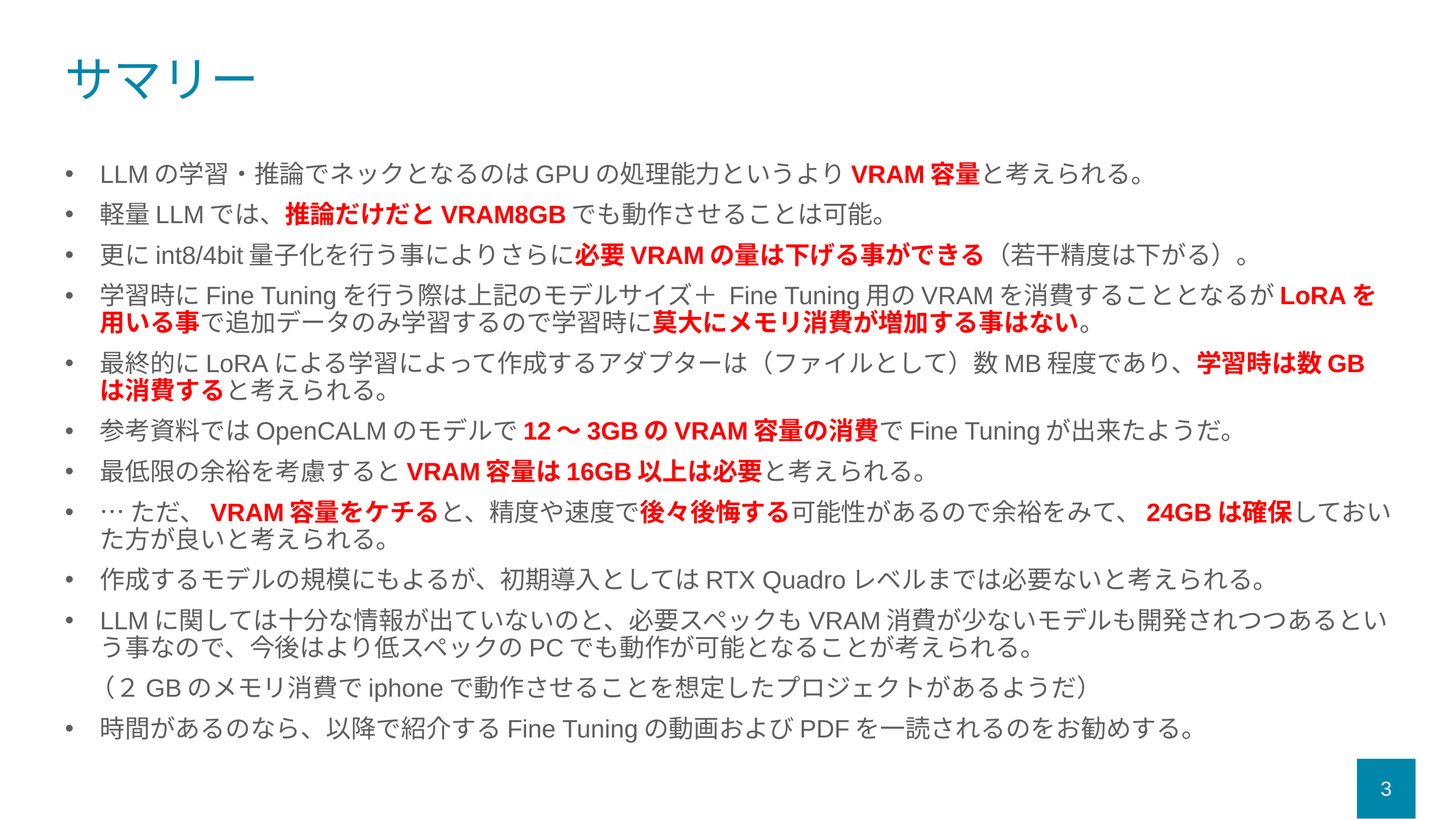

# サマリー
LLMの学習・推論でネックとなるのはGPUの処理能力というよりVRAM容量と考えられる。
軽量LLMでは、推論だけだとVRAM8GBでも動作させることは可能。
更にint8/4bit量子化を行う事によりさらに必要VRAMの量は下げる事ができる（若干精度は下がる）。
学習時にFine Tuningを行う際は上記のモデルサイズ＋ Fine Tuning用のVRAMを消費することとなるがLoRAを用いる事で追加データのみ学習するので学習時に莫大にメモリ消費が増加する事はない。
最終的にLoRAによる学習によって作成するアダプターは（ファイルとして）数MB程度であり、学習時は数GBは消費すると考えられる。
参考資料ではOpenCALMのモデルで12～3GBのVRAM容量の消費でFine Tuningが出来たようだ。
最低限の余裕を考慮するとVRAM容量は16GB以上は必要と考えられる。
…ただ、VRAM容量をケチると、精度や速度で後々後悔する可能性があるので余裕をみて、24GBは確保しておいた方が良いと考えられる。
作成するモデルの規模にもよるが、初期導入としてはRTX Quadroレベルまでは必要ないと考えられる。
LLMに関しては十分な情報が出ていないのと、必要スペックもVRAM消費が少ないモデルも開発されつつあるという事なので、今後はより低スペックのPCでも動作が可能となることが考えられる。
　（２GBのメモリ消費でiphoneで動作させることを想定したプロジェクトがあるようだ）
時間があるのなら、以降で紹介するFine Tuningの動画およびPDFを一読されるのをお勧めする。

3